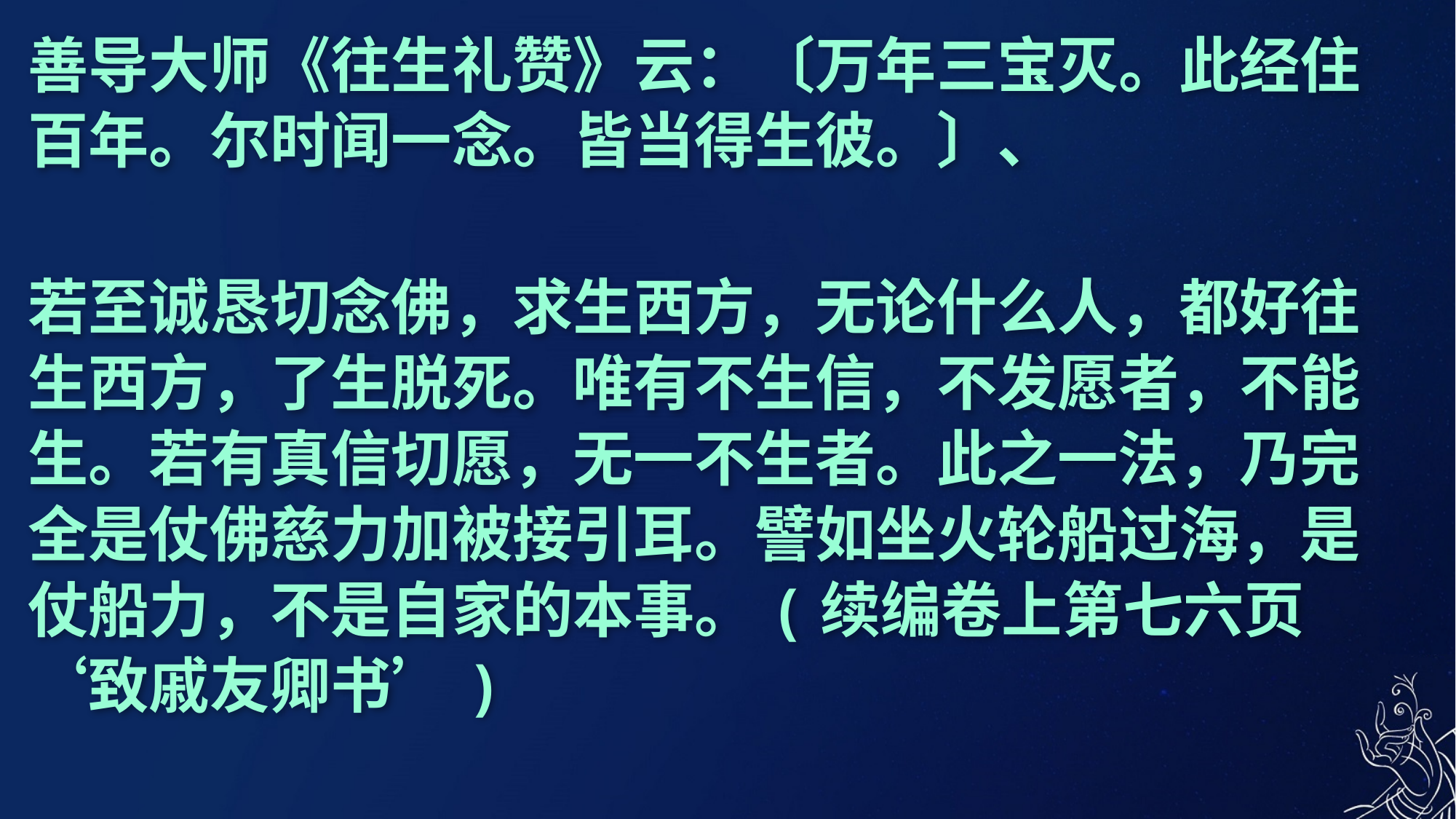

善导大师《往生礼赞》云：〔万年三宝灭。此经住百年。尔时闻一念。皆当得生彼。〕、

若至诚恳切念佛，求生西方，无论什么人，都好往生西方，了生脱死。唯有不生信，不发愿者，不能生。若有真信切愿，无一不生者。此之一法，乃完全是仗佛慈力加被接引耳。譬如坐火轮船过海，是仗船力，不是自家的本事。(续编卷上第七六页‘致戚友卿书’)